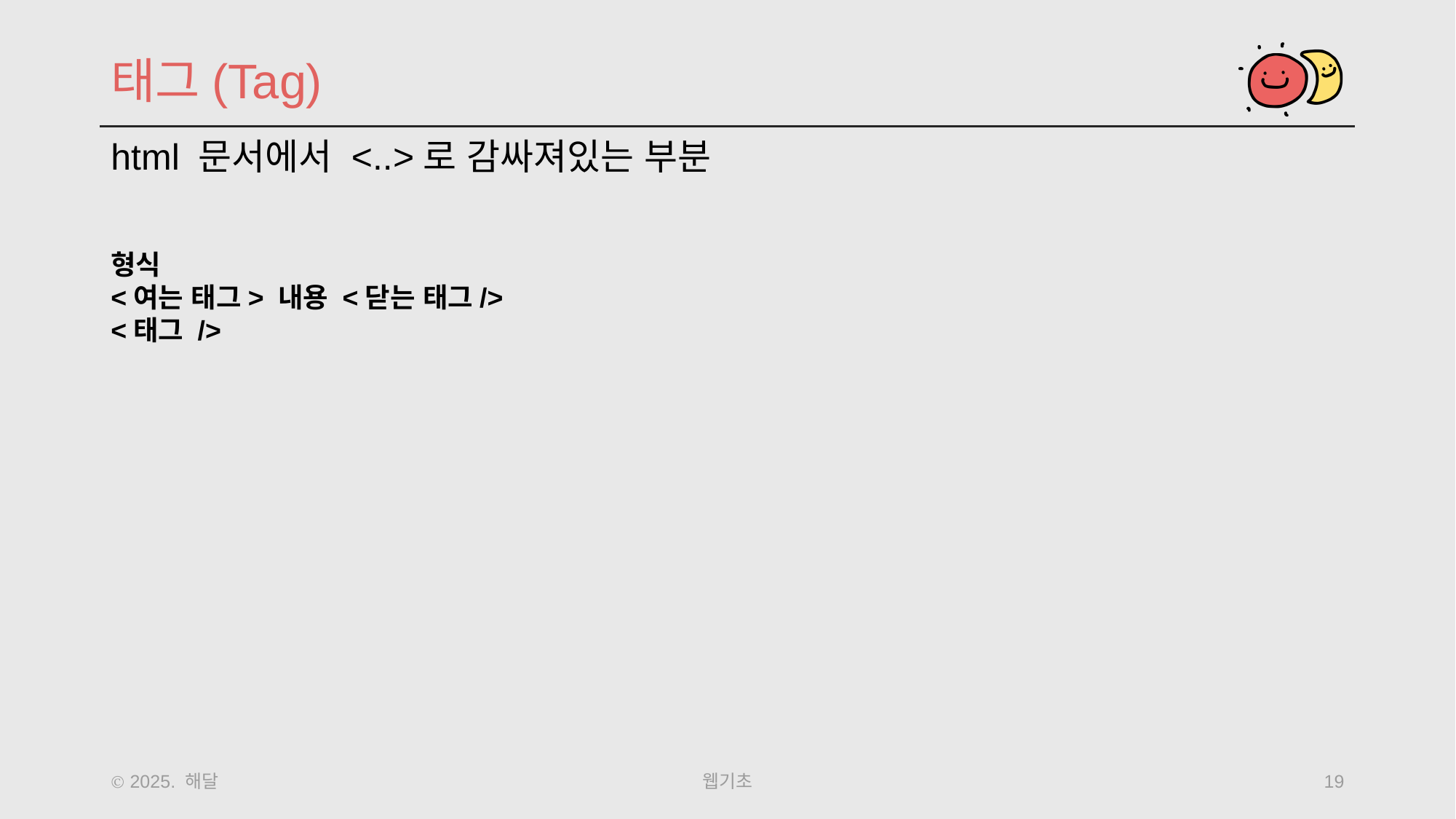

태그(Tag)
html 문서에서 <..>로 감싸져있는 부분
형식
<여는 태그> 내용 <닫는 태그/>
<태그 />
Ⓒ 2025. 해달
웹기초
19